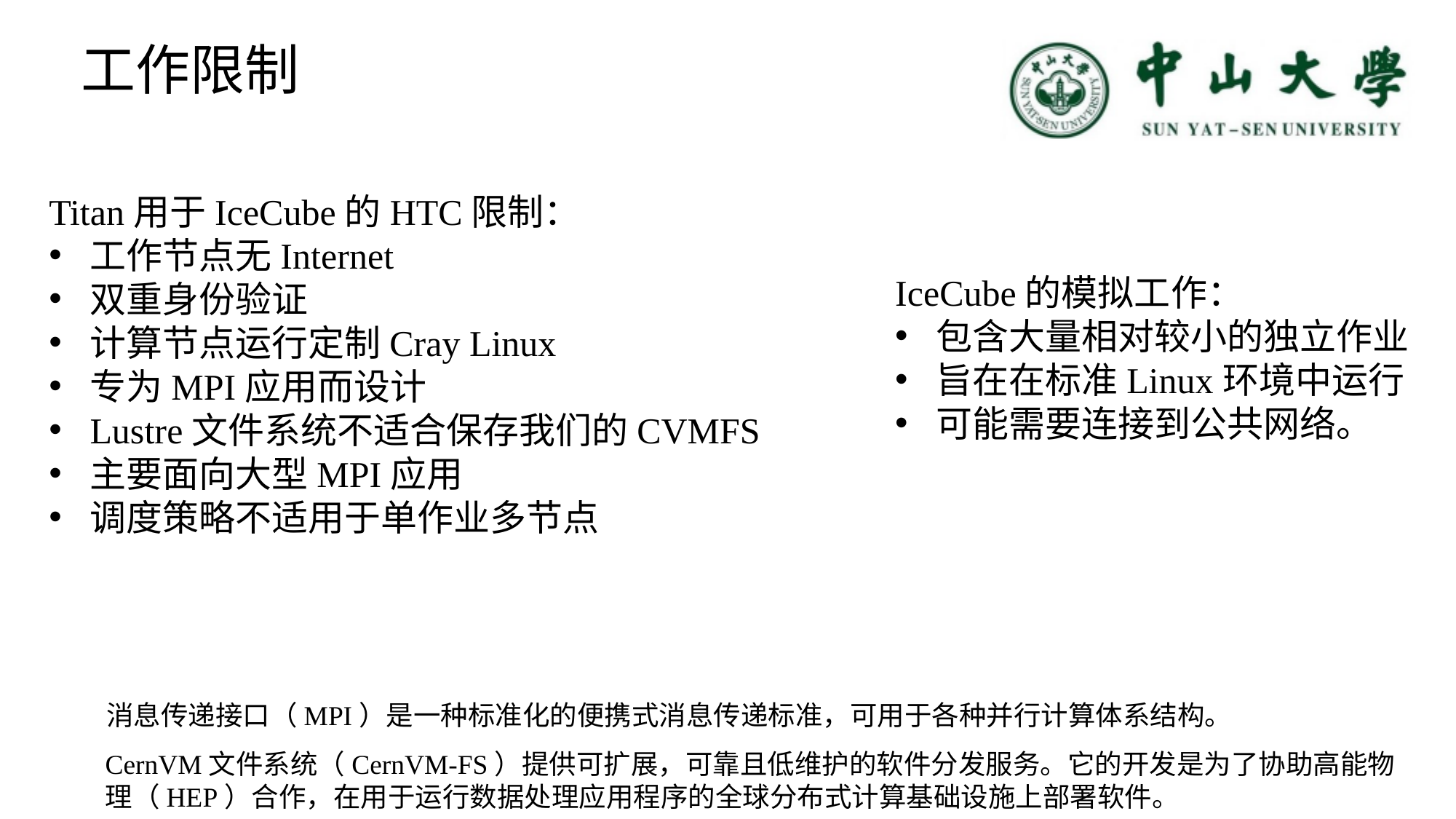

工作限制
Titan用于IceCube的HTC限制：
工作节点无Internet
双重身份验证
计算节点运行定制Cray Linux
专为MPI应用而设计
Lustre文件系统不适合保存我们的CVMFS
主要面向大型MPI应用
调度策略不适用于单作业多节点

IceCube的模拟工作：
包含大量相对较小的独立作业
旨在在标准Linux环境中运行
可能需要连接到公共网络。
消息传递接口（MPI）是一种标准化的便携式消息传递标准，可用于各种并行计算体系结构。
CernVM文件系统（CernVM-FS）提供可扩展，可靠且低维护的软件分发服务。它的开发是为了协助高能物理（HEP）合作，在用于运行数据处理应用程序的全球分布式计算基础设施上部署软件。